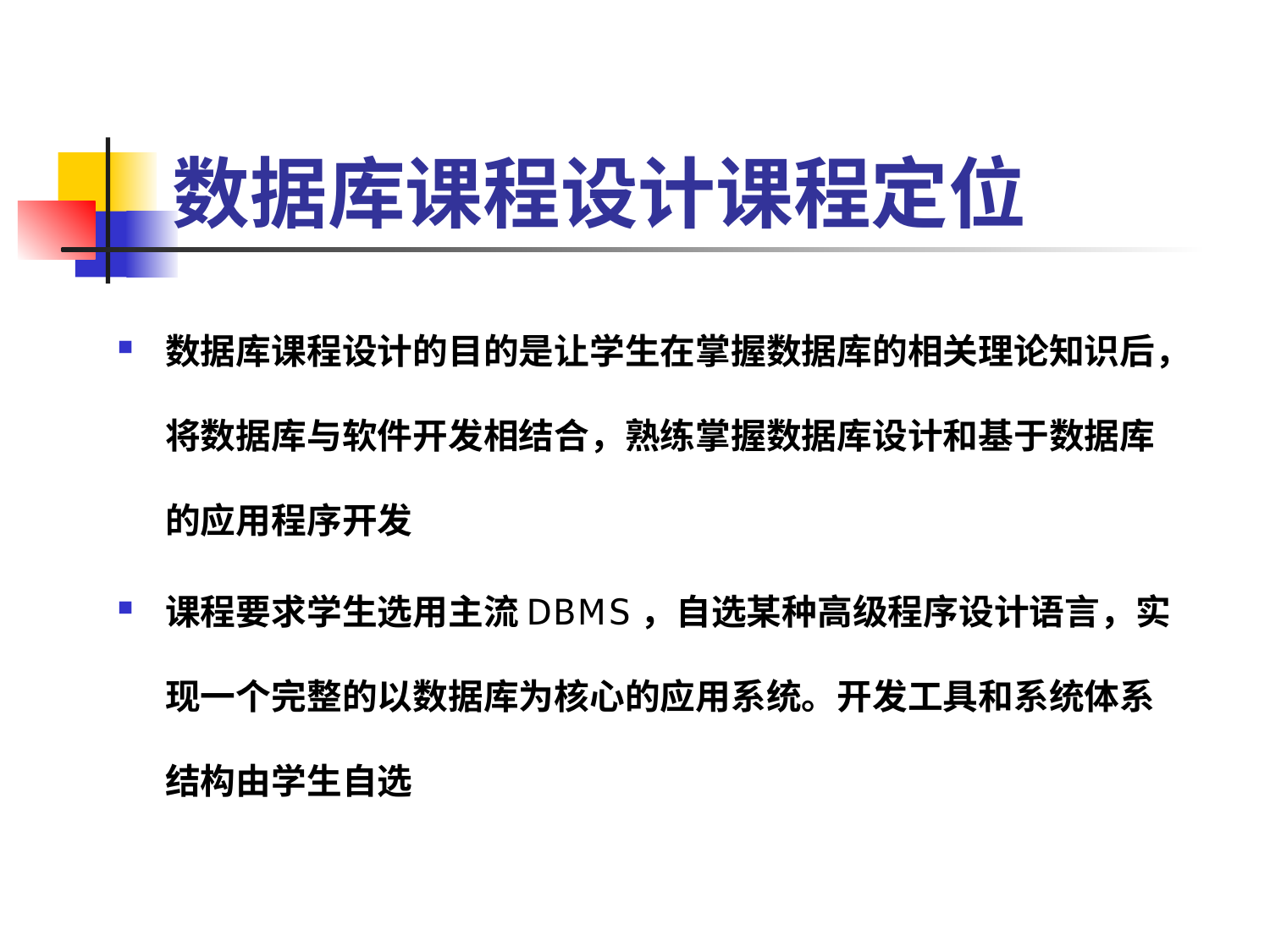

# 数据库课程设计课程定位
数据库课程设计的目的是让学生在掌握数据库的相关理论知识后，将数据库与软件开发相结合，熟练掌握数据库设计和基于数据库的应用程序开发
课程要求学生选用主流DBMS，自选某种高级程序设计语言，实现一个完整的以数据库为核心的应用系统。开发工具和系统体系结构由学生自选
3